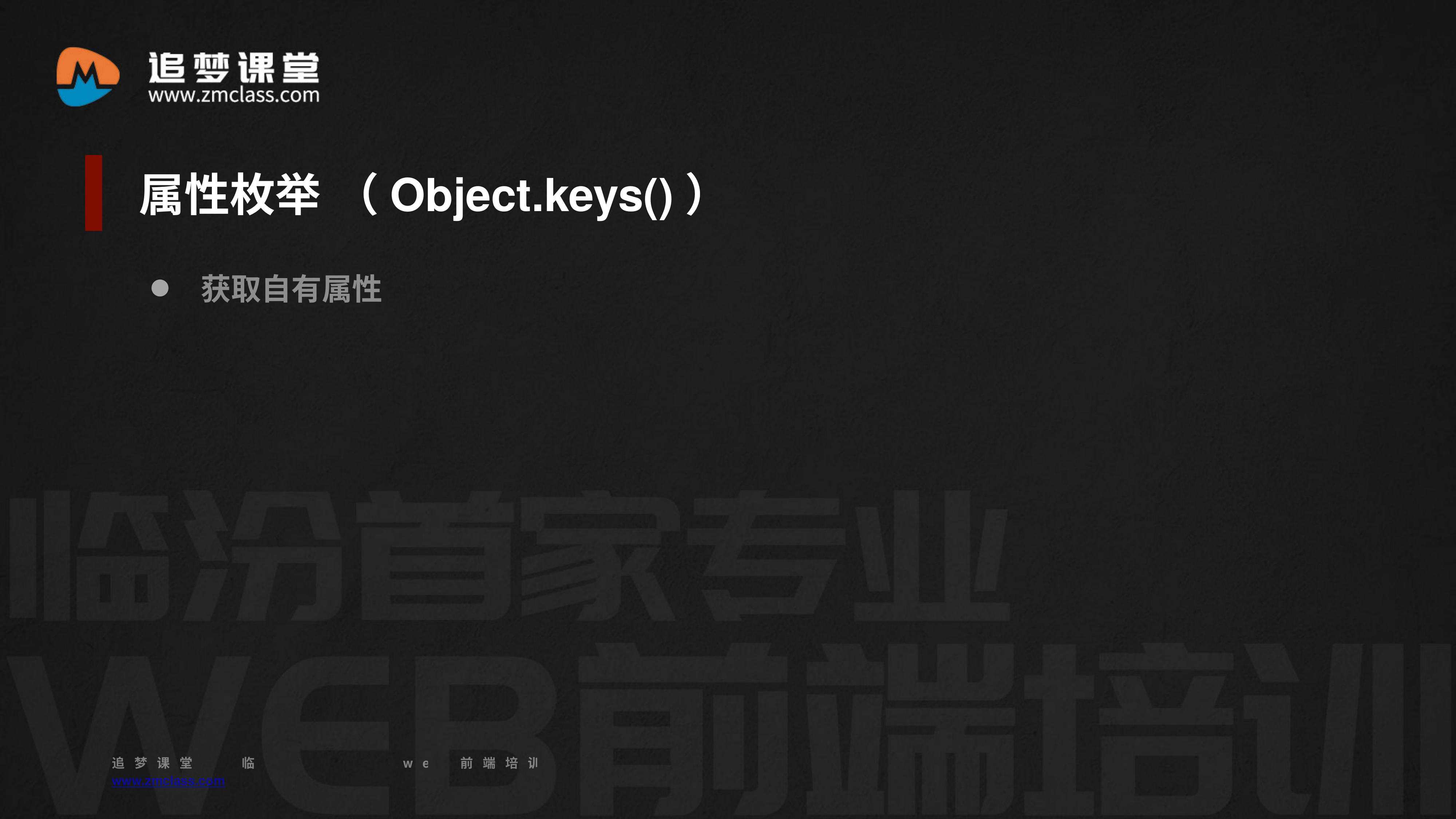

属性枚举 （Object.keys()）
获取自有属性

追梦课堂   临汾首家专业的web前端培训机构                                                          www.zmclass.com
9